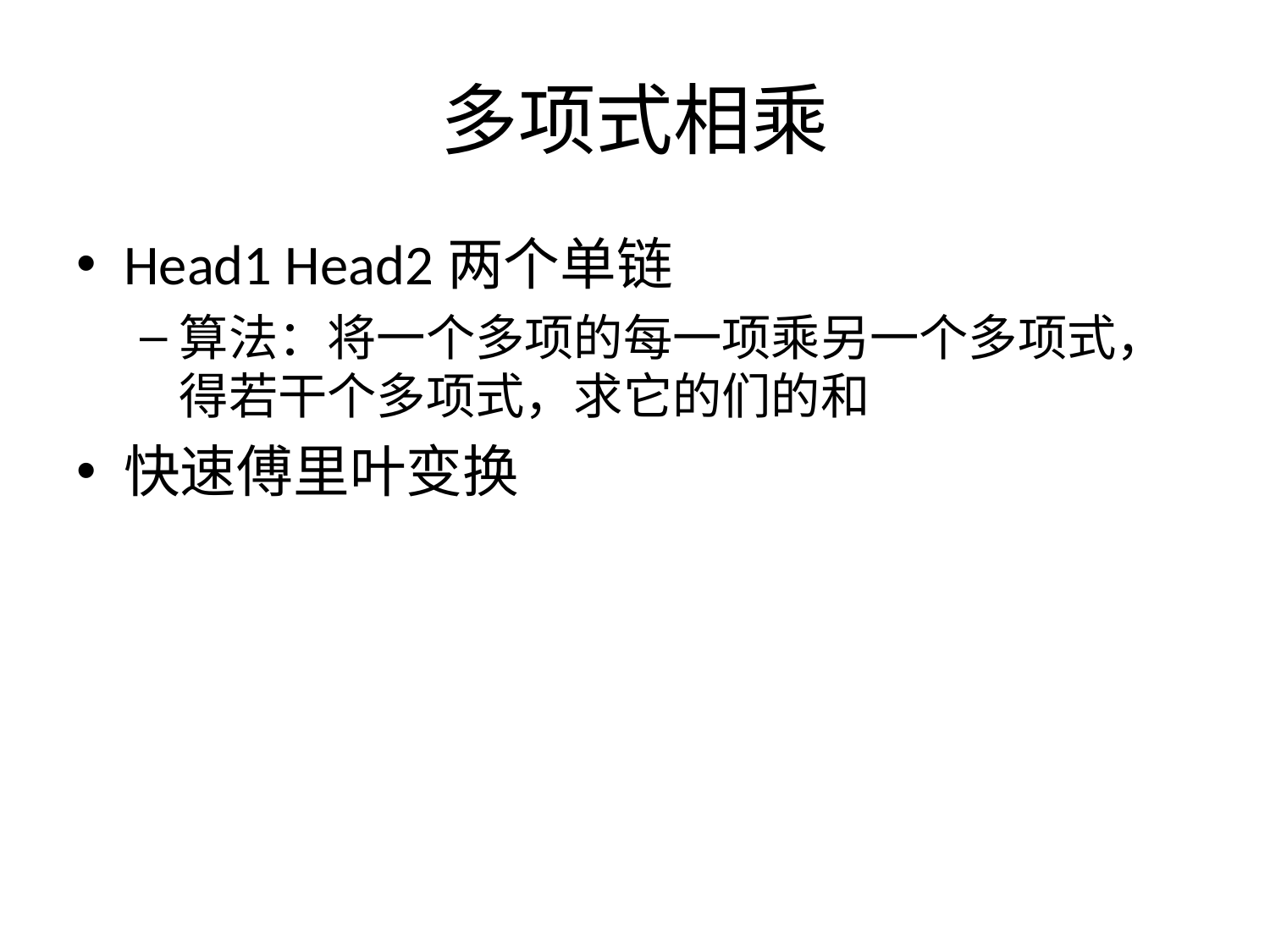

# 多项式相乘
Head1 Head2两个单链
算法：将一个多项的每一项乘另一个多项式，得若干个多项式，求它的们的和
快速傅里叶变换